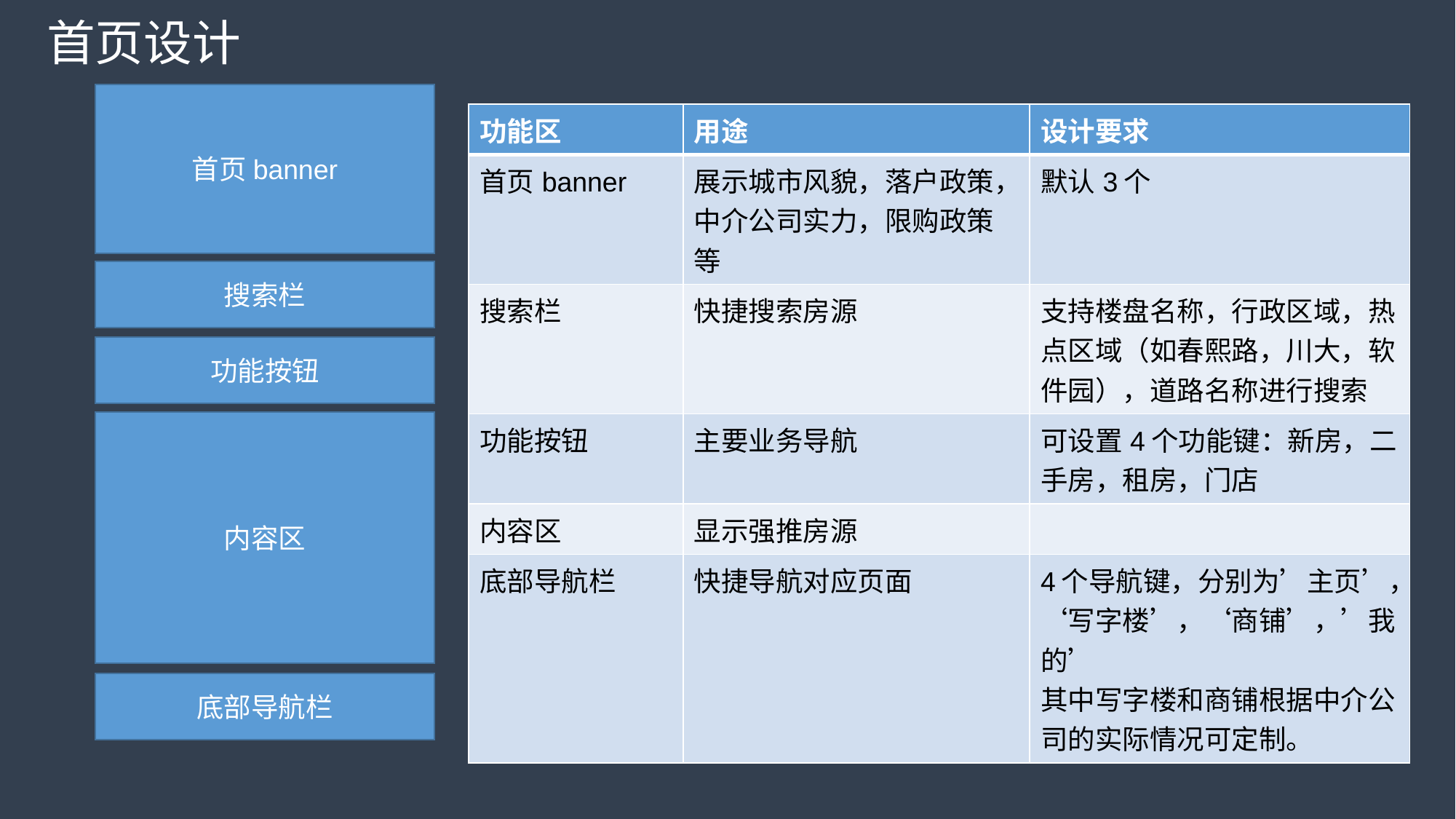

首页设计
首页banner
| 功能区 | 用途 | 设计要求 |
| --- | --- | --- |
| 首页banner | 展示城市风貌，落户政策，中介公司实力，限购政策等 | 默认3个 |
| 搜索栏 | 快捷搜索房源 | 支持楼盘名称，行政区域，热点区域（如春熙路，川大，软件园），道路名称进行搜索 |
| 功能按钮 | 主要业务导航 | 可设置4个功能键：新房，二手房，租房，门店 |
| 内容区 | 显示强推房源 |  |
| 底部导航栏 | 快捷导航对应页面 | 4个导航键，分别为’主页’，‘写字楼’，‘商铺’，’我的’ 其中写字楼和商铺根据中介公司的实际情况可定制。 |
搜索栏
功能按钮
内容区
底部导航栏